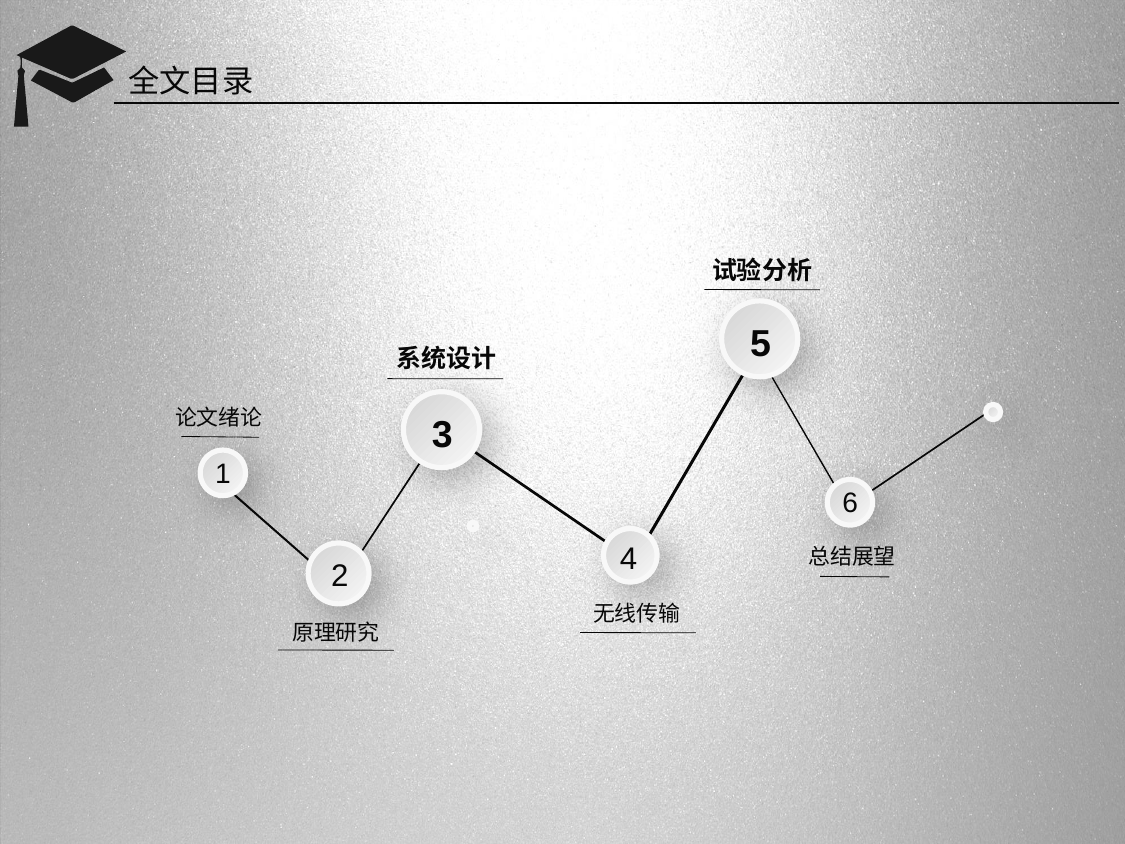

全文目录

试验分析

5
系统设计

3
论文绪论

1

6

4
总结展望

2

无线传输
原理研究

延时文字，不要可以删除